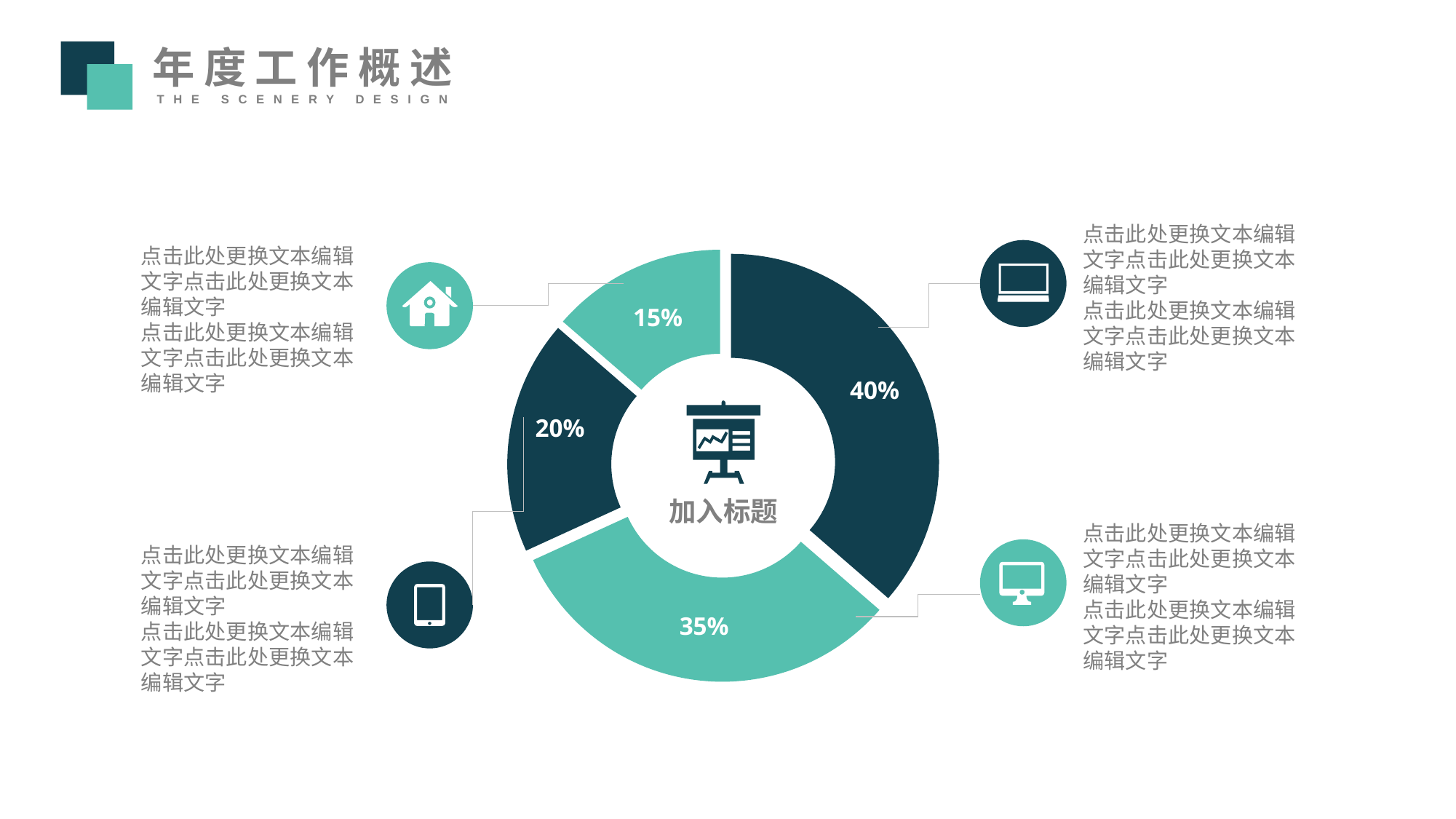

年度工作概述
THE Scenery DESIGN

点击此处更换文本编辑文字点击此处更换文本编辑文字
点击此处更换文本编辑文字点击此处更换文本编辑文字
点击此处更换文本编辑文字点击此处更换文本编辑文字
点击此处更换文本编辑文字点击此处更换文本编辑文字

### Chart

| Category | Sales |
|---|---|
| 1st Qtr | 4.0 |
| 2nd Qtr | 3.5 |
| 3rd Qtr | 2.0 |
| 4th Qtr | 1.5 |

15%
40%

20%
加入标题
点击此处更换文本编辑文字点击此处更换文本编辑文字
点击此处更换文本编辑文字点击此处更换文本编辑文字
点击此处更换文本编辑文字点击此处更换文本编辑文字
点击此处更换文本编辑文字点击此处更换文本编辑文字

35%